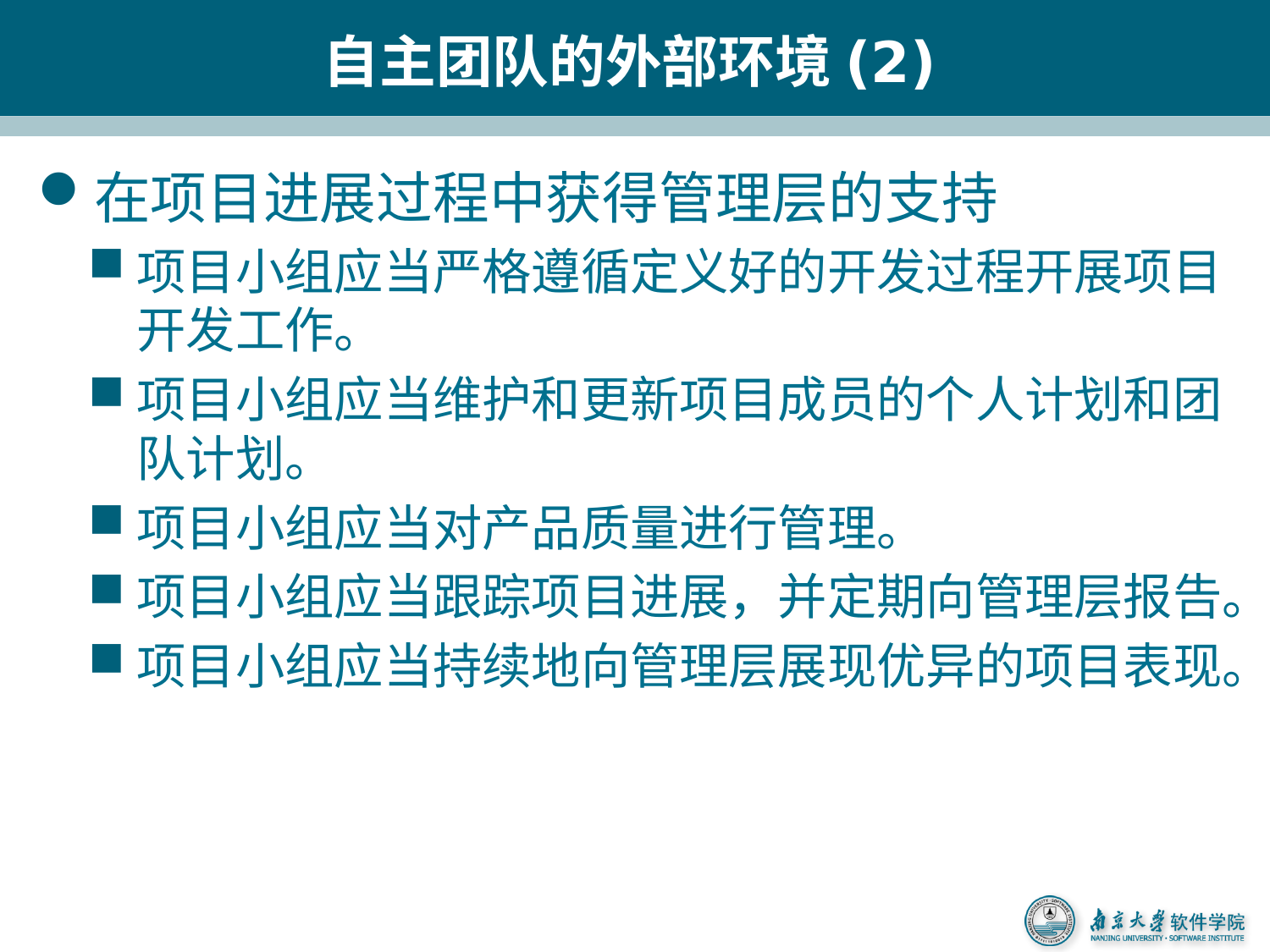

# 自主团队的外部环境(2)
在项目进展过程中获得管理层的支持
项目小组应当严格遵循定义好的开发过程开展项目开发工作。
项目小组应当维护和更新项目成员的个人计划和团队计划。
项目小组应当对产品质量进行管理。
项目小组应当跟踪项目进展，并定期向管理层报告。
项目小组应当持续地向管理层展现优异的项目表现。